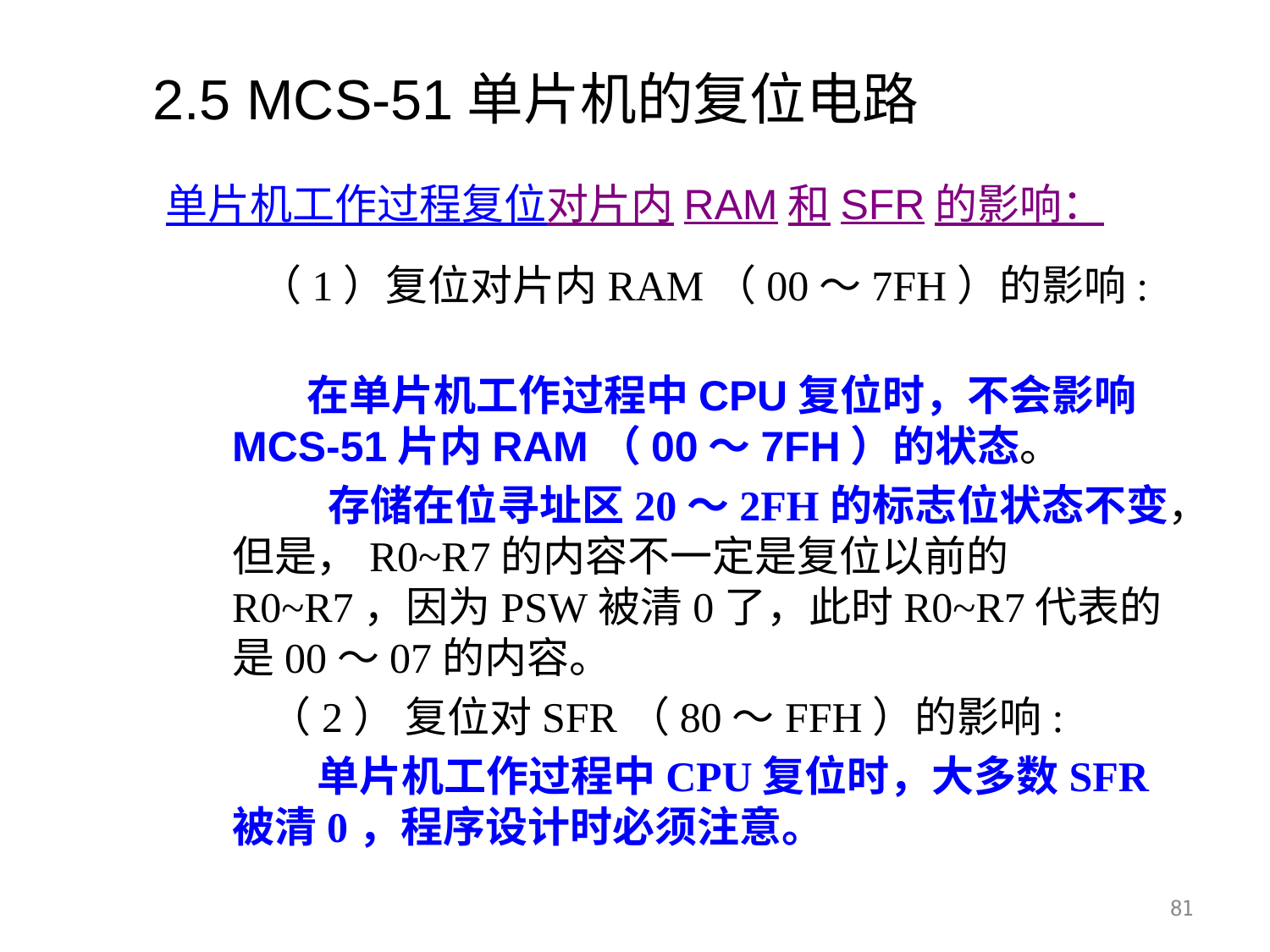

# 2.5 MCS-51单片机的复位电路
单片机工作过程复位对片内RAM和SFR的影响：
      （1）复位对片内RAM（00～7FH）的影响:
           在单片机工作过程中CPU复位时，不会影响MCS-51片内RAM（00～7FH）的状态。
	         存储在位寻址区20～2FH的标志位状态不变，但是，R0~R7的内容不一定是复位以前的R0~R7，因为PSW被清0了，此时R0~R7代表的是00～07的内容。
       （2） 复位对SFR（80～FFH）的影响:
            单片机工作过程中CPU复位时，大多数SFR被清0，程序设计时必须注意。
81